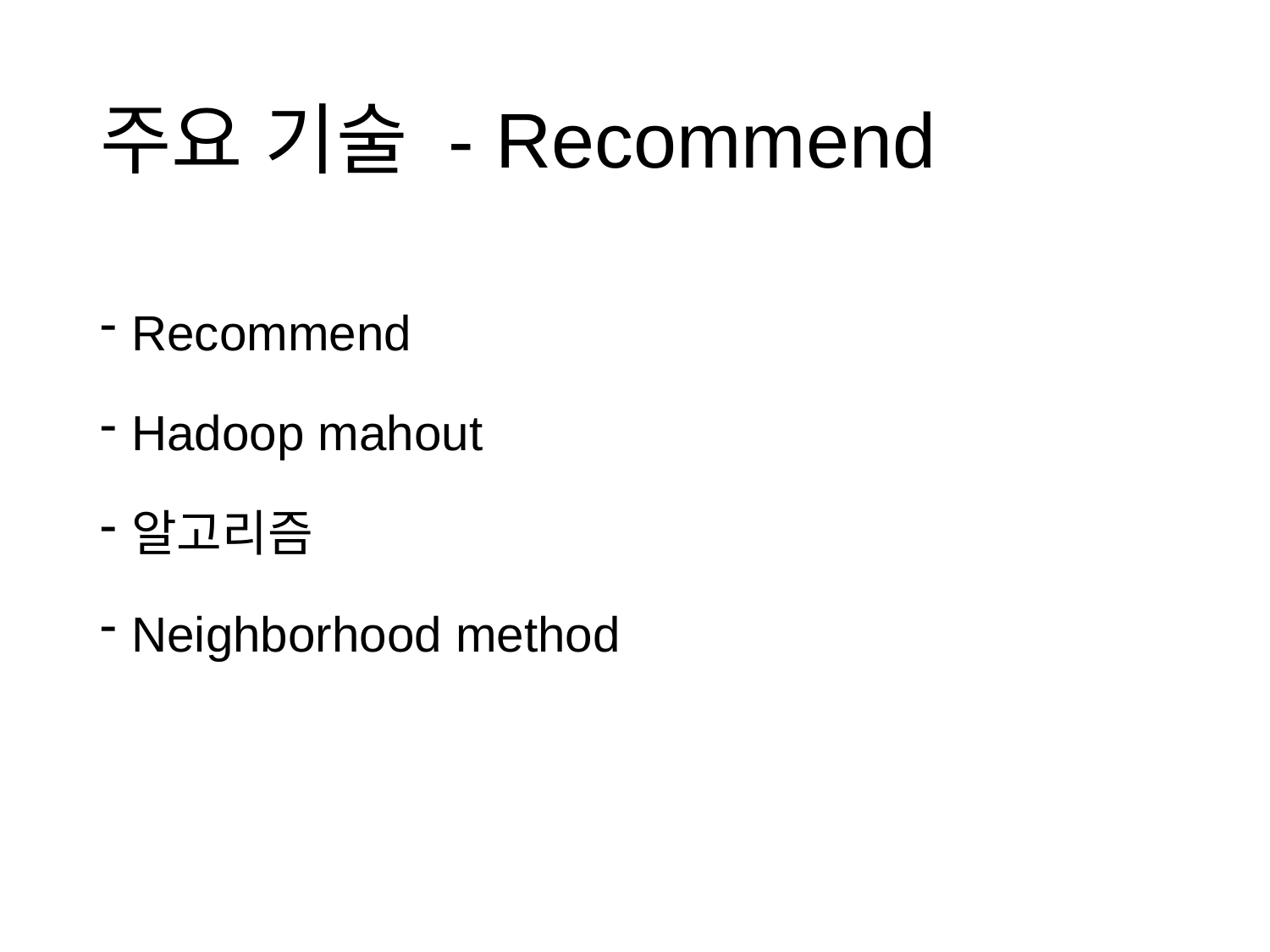

# 주요 기술 - Recommend
Recommend
Hadoop mahout
알고리즘
Neighborhood method